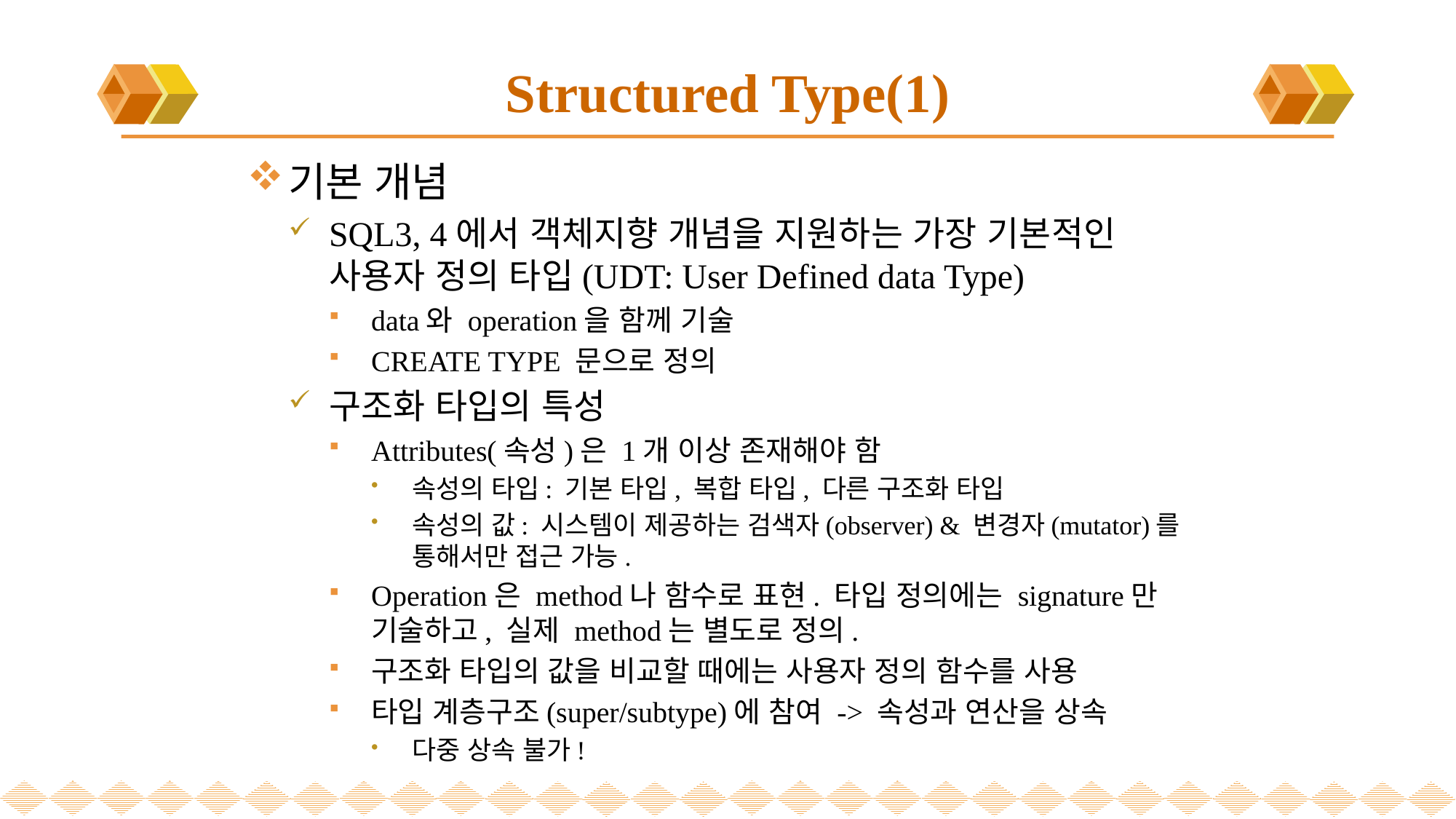

# Structured Type(1)
기본 개념
SQL3, 4에서 객체지향 개념을 지원하는 가장 기본적인 사용자 정의 타입(UDT: User Defined data Type)
data와 operation을 함께 기술
CREATE TYPE 문으로 정의
구조화 타입의 특성
Attributes(속성)은 1개 이상 존재해야 함
속성의 타입: 기본 타입, 복합 타입, 다른 구조화 타입
속성의 값: 시스템이 제공하는 검색자(observer) & 변경자(mutator)를 통해서만 접근 가능.
Operation은 method나 함수로 표현. 타입 정의에는 signature만 기술하고, 실제 method는 별도로 정의.
구조화 타입의 값을 비교할 때에는 사용자 정의 함수를 사용
타입 계층구조(super/subtype)에 참여 -> 속성과 연산을 상속
다중 상속 불가!